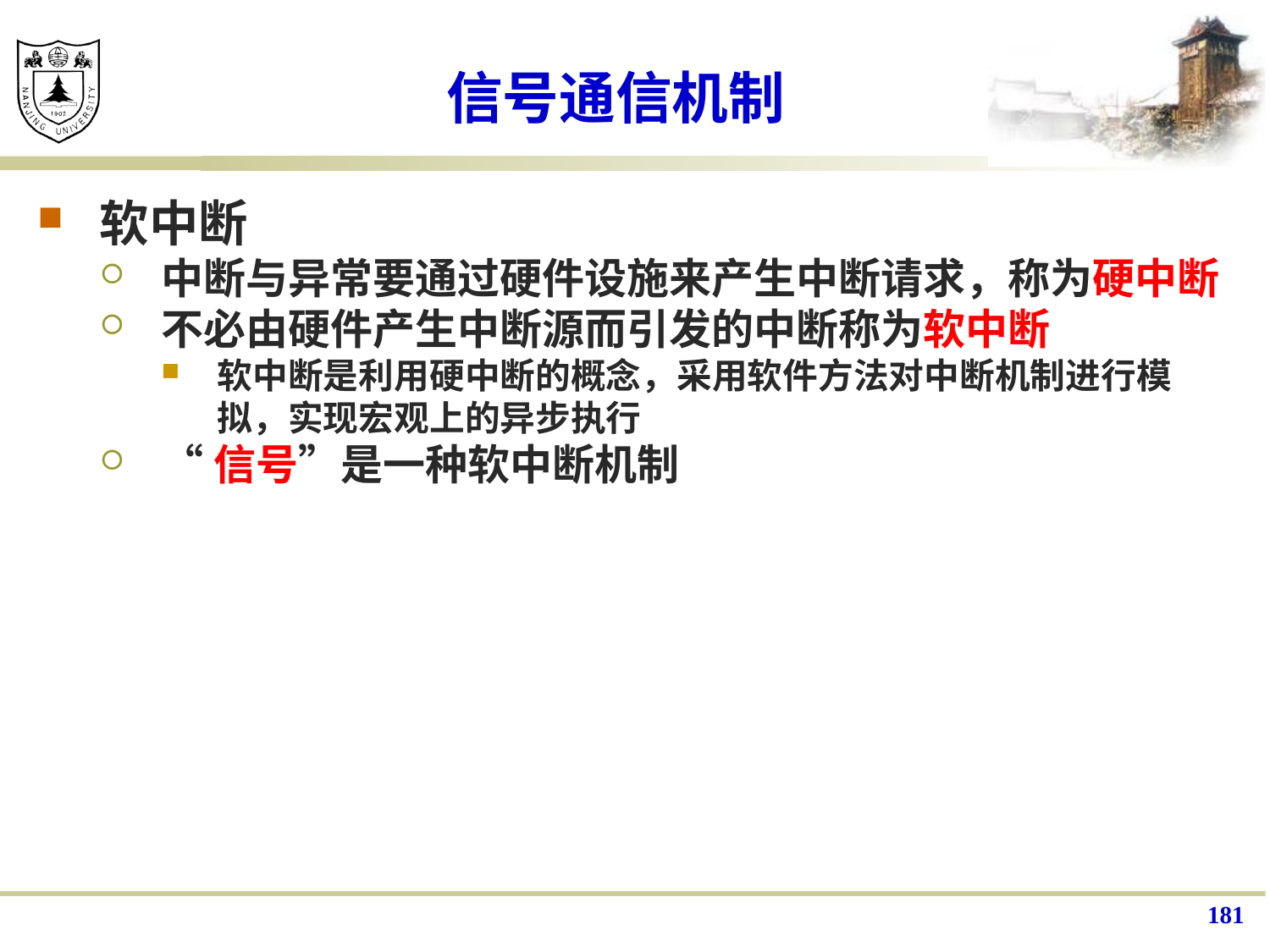

# 信号通信机制
软中断
中断与异常要通过硬件设施来产生中断请求，称为硬中断
不必由硬件产生中断源而引发的中断称为软中断
软中断是利用硬中断的概念，采用软件方法对中断机制进行模拟，实现宏观上的异步执行
“信号”是一种软中断机制

181